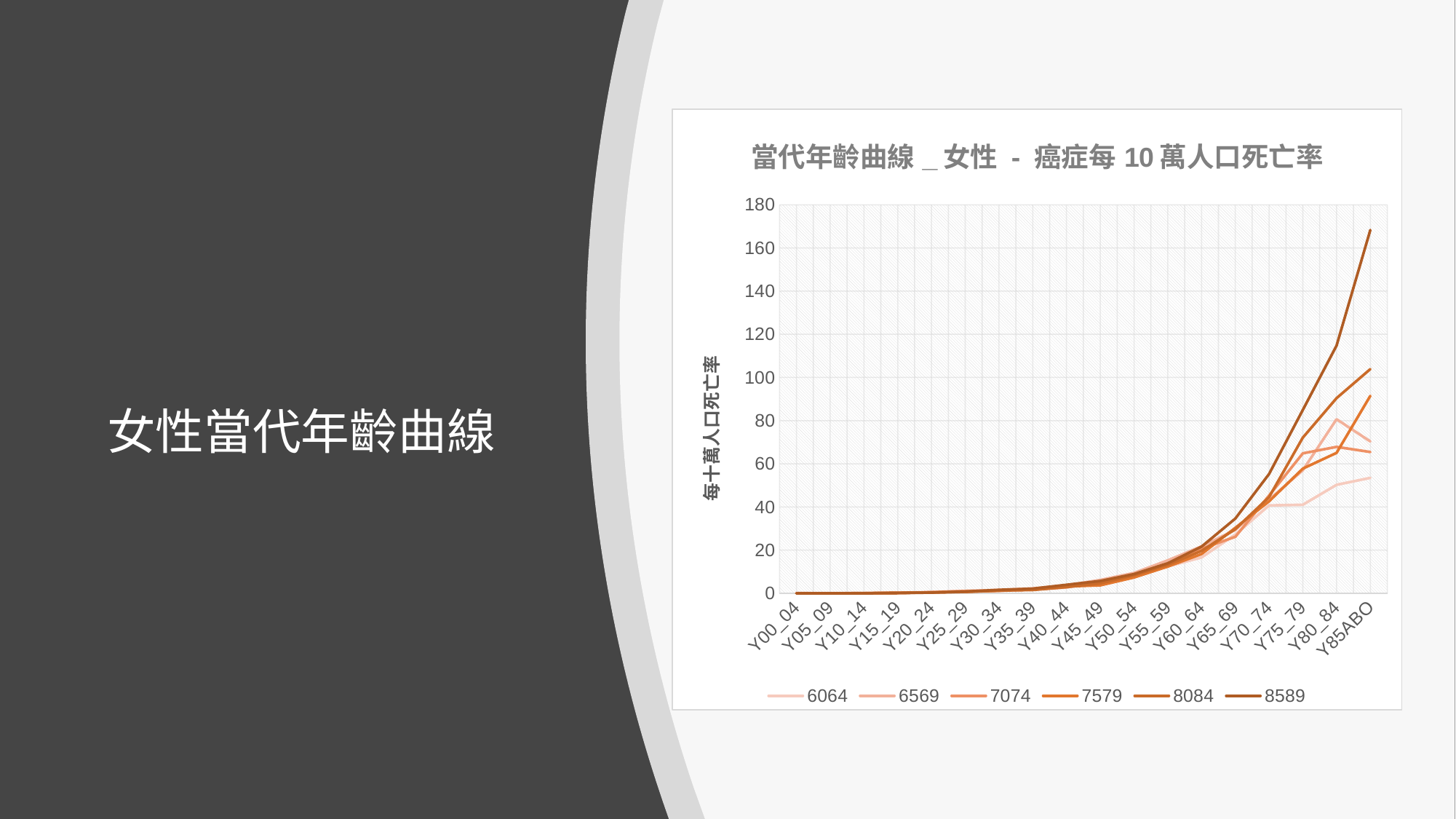

### Chart: 當代年齡曲線_女性 - 癌症每10萬人口死亡率

| Category | 6064 | 6569 | 7074 | 7579 | 8084 | 8589 |
|---|---|---|---|---|---|---|
| Y00_04 | 0.09041062017390936 | 0.06573707863765163 | 0.04209036759832994 | 0.0 | 0.05179022627797239 | 0.0 |
| Y05_09 | 0.08399101800053503 | 0.022090984591869613 | 0.0 | 0.0 | 0.0 | 0.0 |
| Y10_14 | 0.04148918371794325 | 0.08394629871325014 | 0.04426336302630384 | 0.021582481499766642 | 0.08327870770599743 | 0.0 |
| Y15_19 | 0.2666336633443372 | 0.20743780703388415 | 0.1890313905527152 | 0.11092512664876335 | 0.26056558147978015 | 0.1044226980694958 |
| Y20_24 | 0.6431390329922285 | 0.4677925914573499 | 0.4568684987093465 | 0.42076606774123304 | 0.4017608284308282 | 0.3269564830729724 |
| Y25_29 | 1.1176160504566395 | 1.0358667499176417 | 1.057086494190635 | 0.652803575510474 | 0.7029167958453784 | 0.8059901185611464 |
| Y30_34 | 1.183033459910611 | 1.609817173487243 | 1.1300774240849818 | 1.2338866400924042 | 1.2752504910777098 | 1.5979117211298899 |
| Y35_39 | 1.6979361828260062 | 2.262905717364407 | 1.7526824056121746 | 1.9924785338501056 | 1.5214063603775991 | 2.14764689665555 |
| Y40_44 | 2.702932295407332 | 3.7465267601835897 | 2.822679919522259 | 3.1819848060225513 | 2.9116126277487706 | 3.958102444024099 |
| Y45_49 | 5.238624245597182 | 6.190143771716502 | 5.397855701822451 | 3.7023115743515596 | 4.602645174918971 | 5.705767818043064 |
| Y50_54 | 8.74405537030053 | 9.43796576782402 | 7.799037162985541 | 7.338266504077672 | 8.324269384394984 | 8.923253328931194 |
| Y55_59 | 12.468018234476668 | 15.27759996586011 | 12.523124296878752 | 12.402583146535346 | 13.185904841025154 | 13.93484134543263 |
| Y60_64 | 16.62212392289567 | 21.758362887522516 | 20.636223750499084 | 18.189710711130726 | 19.666813450748307 | 21.618095380452615 |
| Y65_69 | 27.24689242250038 | 29.358805069195547 | 26.196066744694097 | 30.342517742883885 | 29.726261595771092 | 34.64360963976585 |
| Y70_74 | 40.722763367903895 | 43.4019296374499 | 45.284745714235775 | 42.602214493245974 | 44.56749052804284 | 55.260394874993096 |
| Y75_79 | 41.016471108735125 | 57.02441029587972 | 64.84774069408344 | 57.77474314480451 | 72.12214277962498 | 84.93317521874299 |
| Y80_84 | 50.251494507890904 | 80.6543265547038 | 67.84713559543876 | 65.06726278392081 | 90.40824148655726 | 114.74331584177904 |
| Y85ABO | 53.4735528719754 | 70.34461533952268 | 65.46573414365363 | 91.47700174353602 | 103.85975045889901 | 168.3136369897521 |
# 女性當代年齡曲線